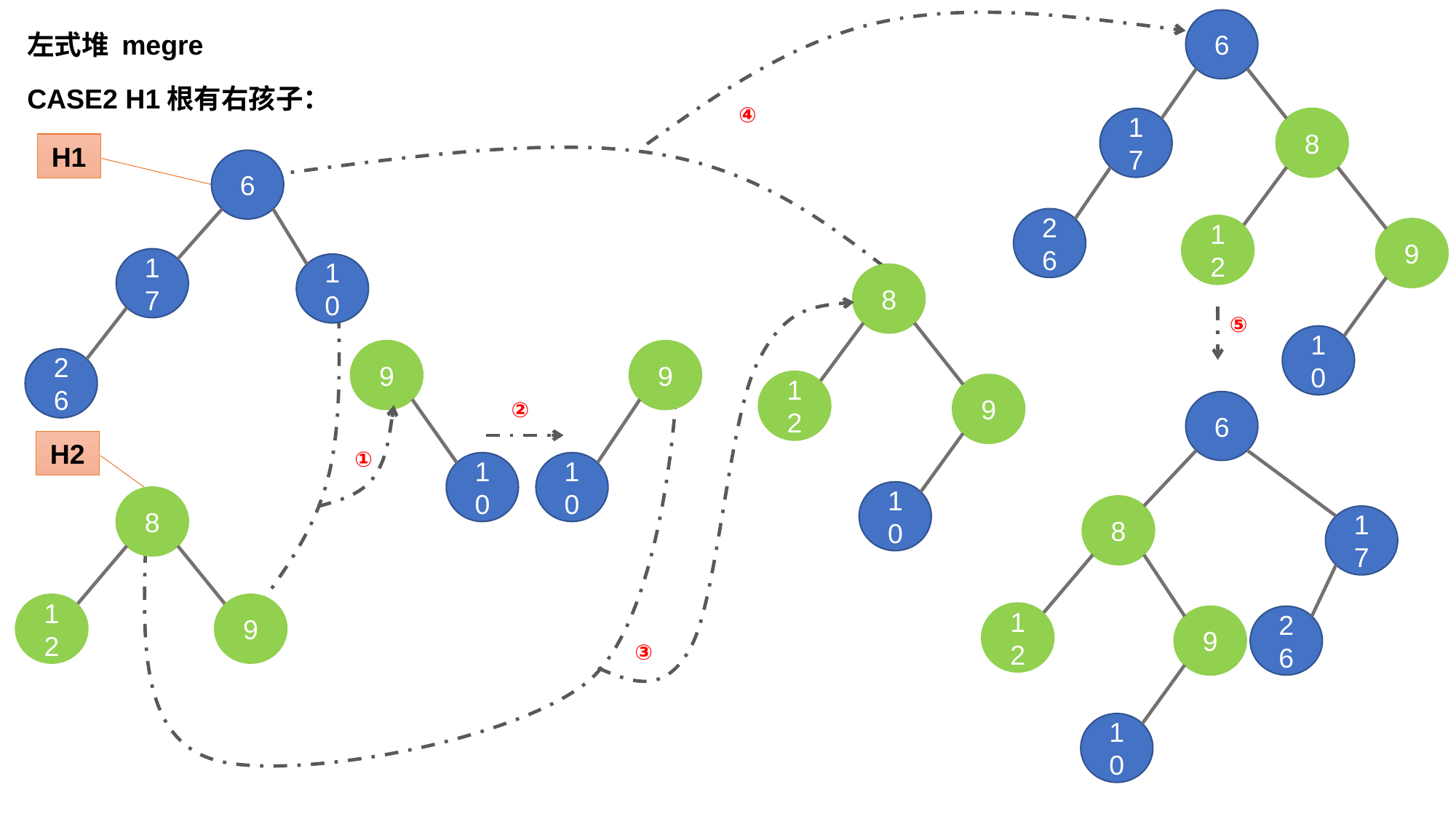

6

左式堆 megre
CASE2 H1根有右孩子：
④
8
17
H1

6
26
12
9
17
10
8

⑤

10
9
9
26
12
9
②
6

H2
①
10
10
10
8
8
17
9
12
12
9
26
③
10